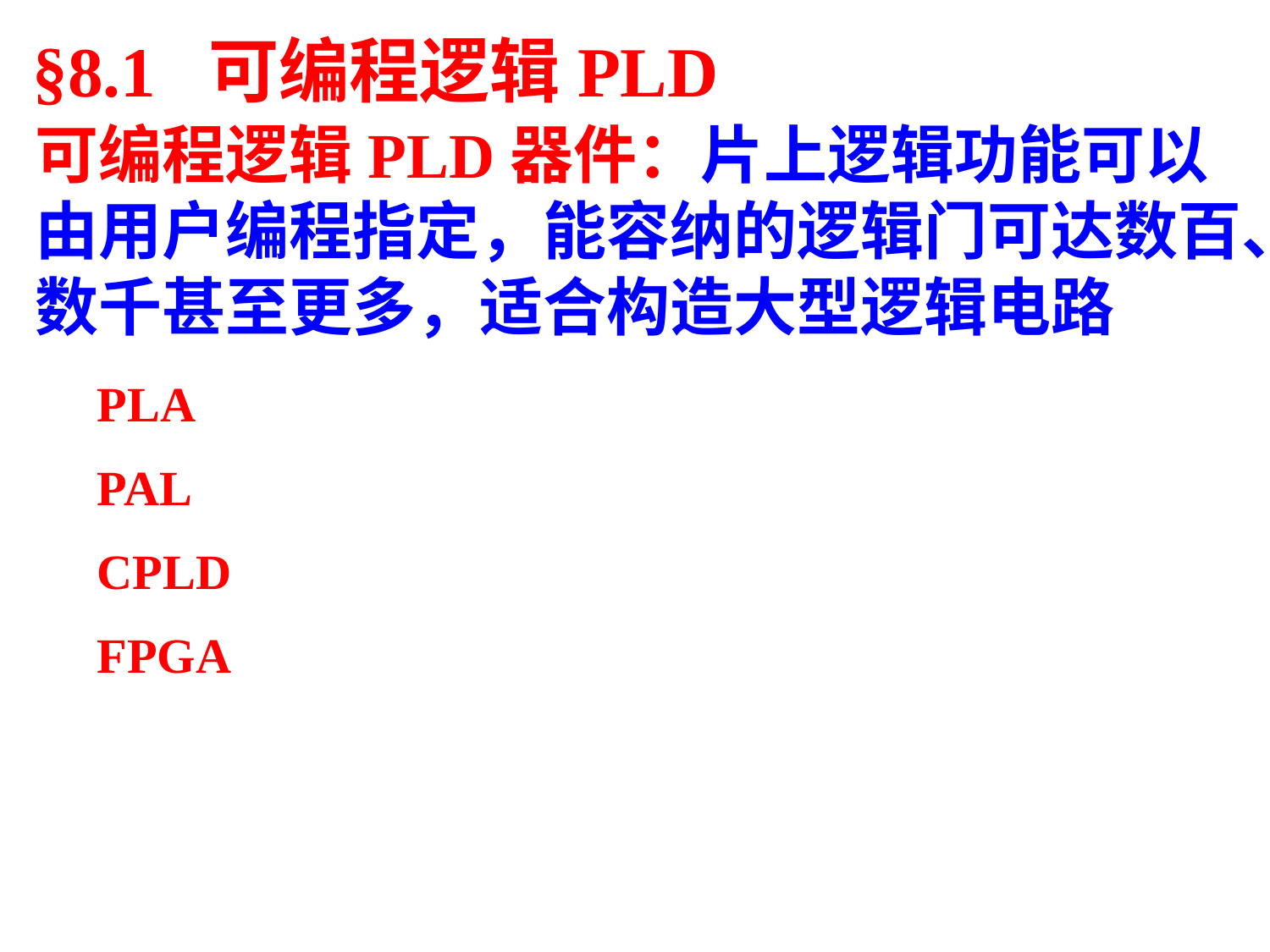

§8.1  可编程逻辑PLD
可编程逻辑PLD器件：片上逻辑功能可以由用户编程指定，能容纳的逻辑门可达数百、数千甚至更多，适合构造大型逻辑电路
PLA
PAL
CPLD
FPGA